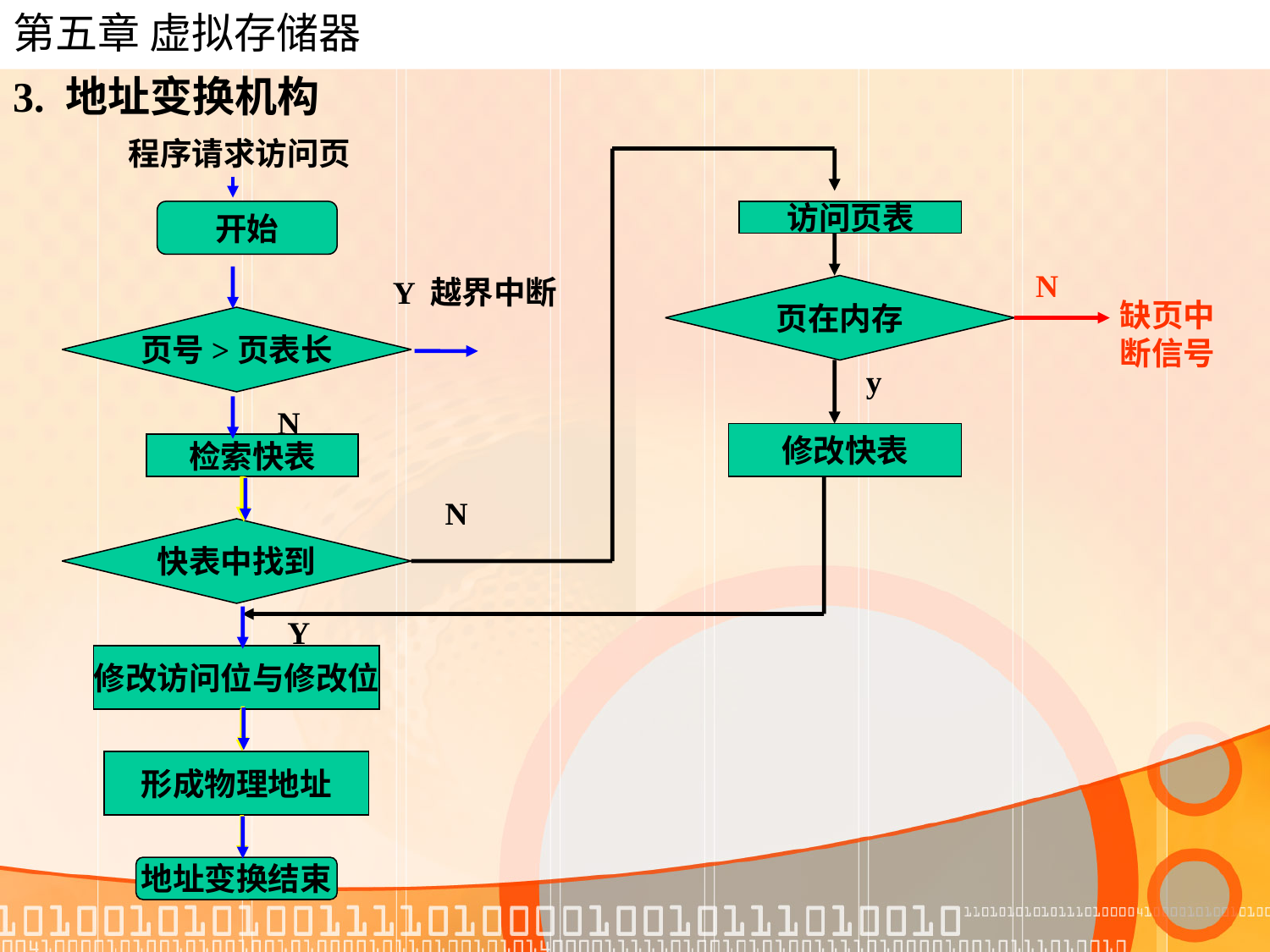

# 第五章 虚拟存储器
3. 地址变换机构
程序请求访问页

N

开始
访问页表

N
缺页中断信号

Y 越界中断

页在内存
页号>页表长
y

N
修改快表
检索快表

快表中找到

Y
修改访问位与修改位

形成物理地址

地址变换结束